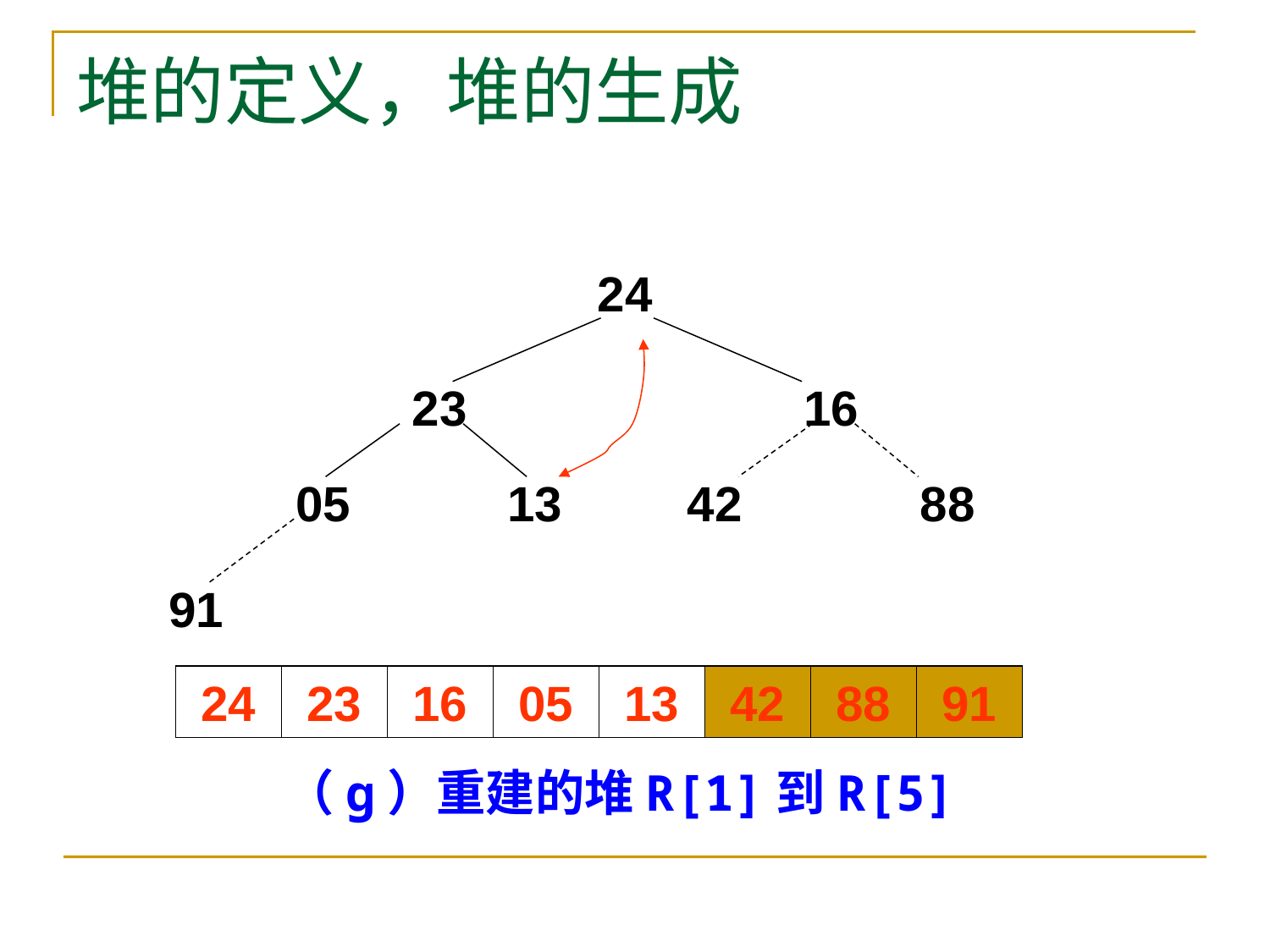

# 堆的定义，堆的生成
24

23
16

05
13
42
88

91
24
23
16
05
13
42
88
91
（g）重建的堆R[1]到R[5]